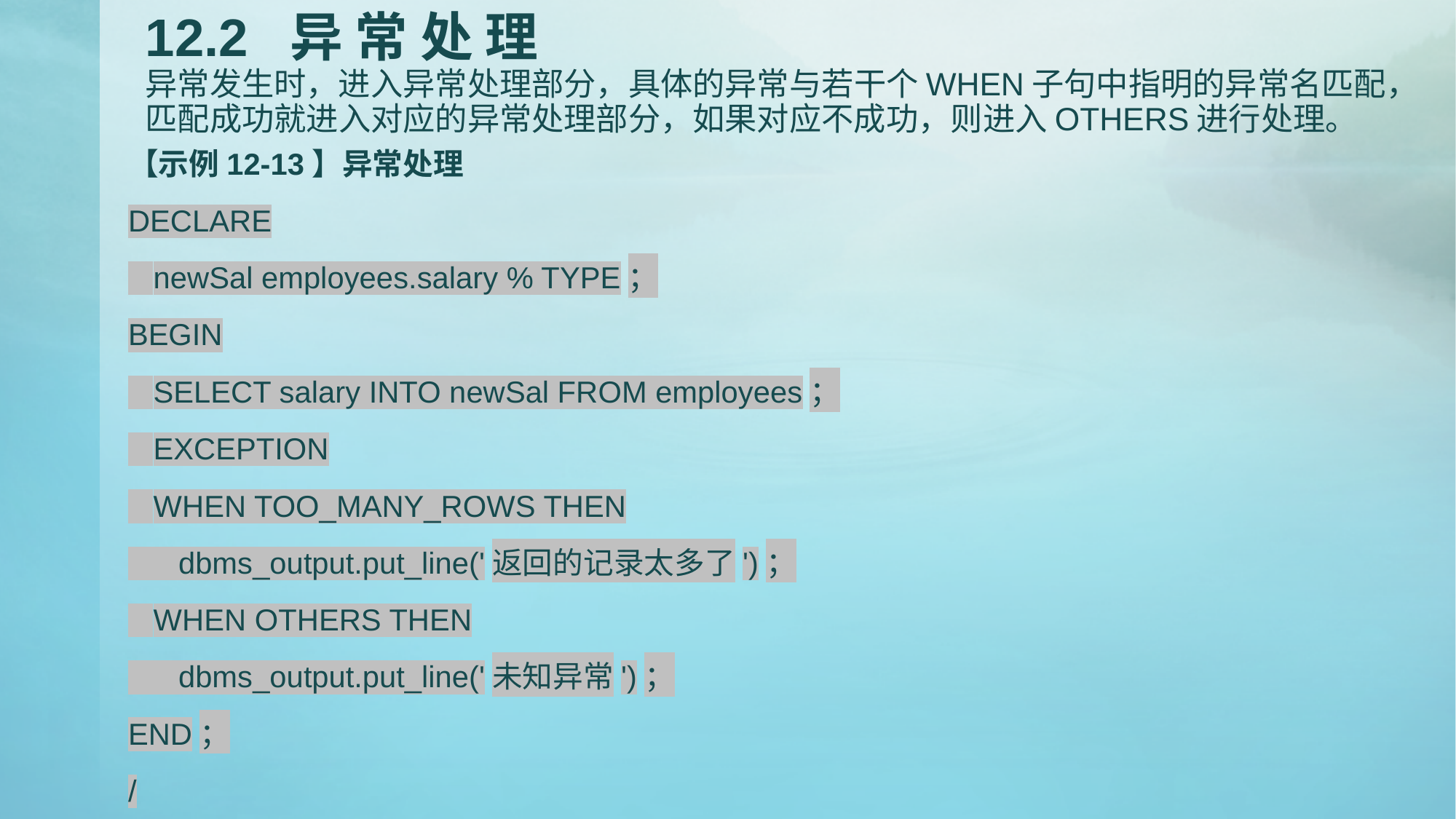

# 12.2  异 常 处 理 异常发生时，进入异常处理部分，具体的异常与若干个WHEN子句中指明的异常名匹配，匹配成功就进入对应的异常处理部分，如果对应不成功，则进入OTHERS进行处理。
【示例12-13】异常处理
DECLARE
   newSal employees.salary % TYPE；
BEGIN
   SELECT salary INTO newSal FROM employees；
   EXCEPTION
   WHEN TOO_MANY_ROWS THEN
      dbms_output.put_line('返回的记录太多了')；
   WHEN OTHERS THEN
      dbms_output.put_line('未知异常')；
END；
/